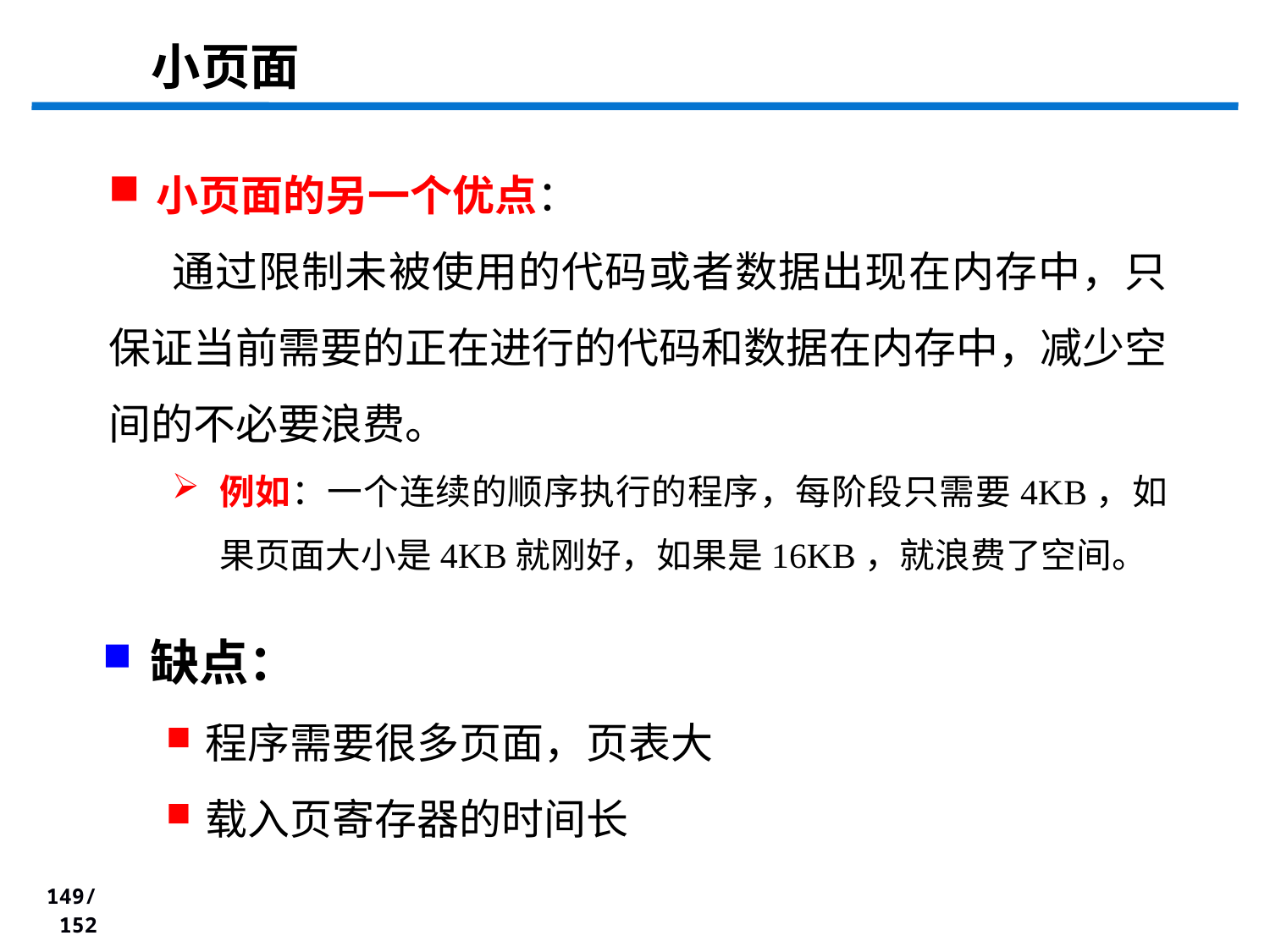

小页面
小页面的另一个优点：
     通过限制未被使用的代码或者数据出现在内存中，只保证当前需要的正在进行的代码和数据在内存中，减少空间的不必要浪费。
例如：一个连续的顺序执行的程序，每阶段只需要4KB，如果页面大小是4KB就刚好，如果是16KB，就浪费了空间。
缺点：
程序需要很多页面，页表大
载入页寄存器的时间长